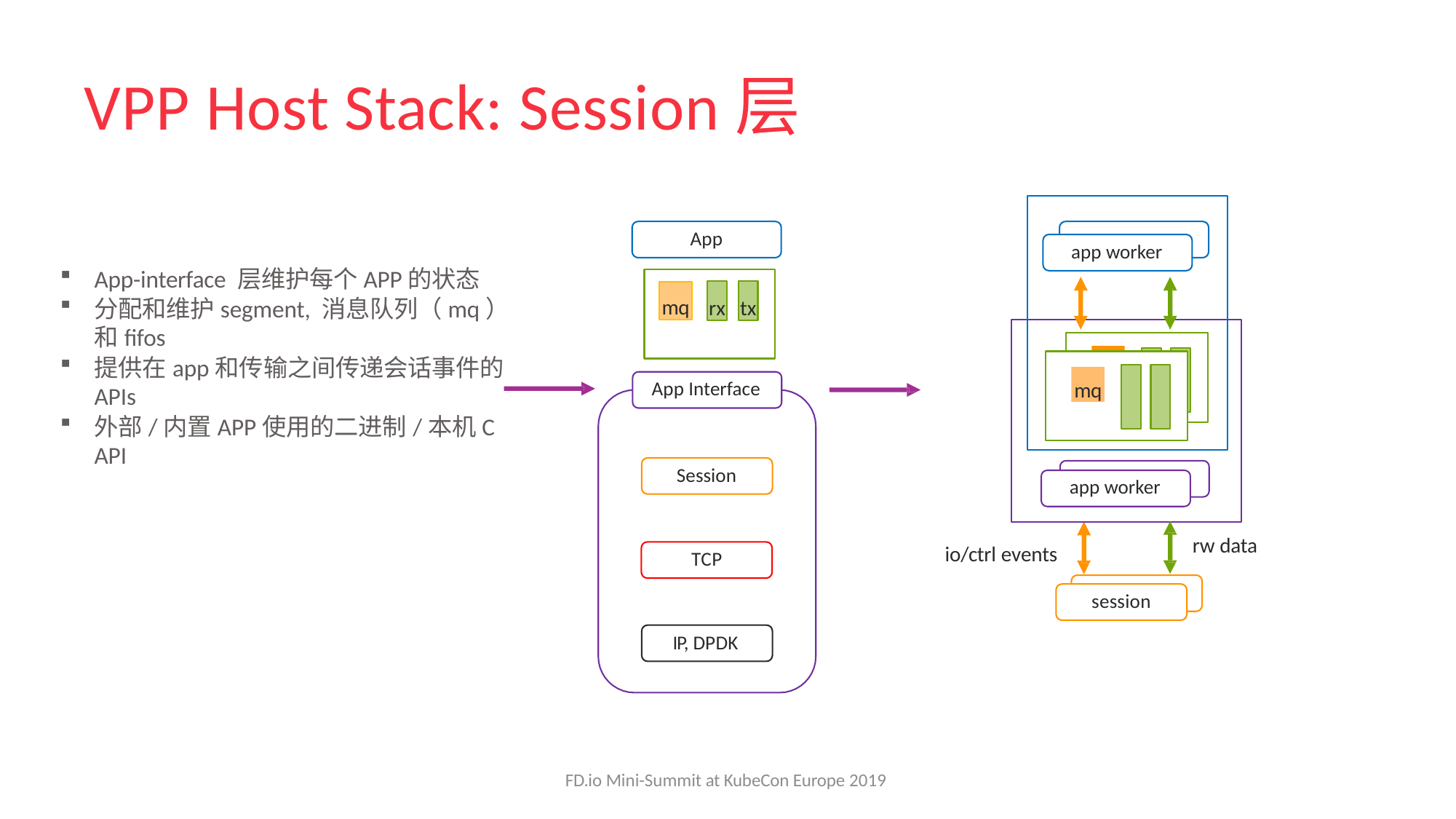

# VPP Host Stack: Session层

App

app worker
App-interface 层维护每个APP的状态
分配和维护segment, 消息队列（mq）和fifos
提供在app和传输之间传递会话事件的APIs
外部/内置APP使用的二进制/本机C API

rx
tx
mq

mq

mq

App Interface

Session

app worker

rw data
io/ctrl events

TCP

session

IP, DPDK
FD.io Mini-Summit at KubeCon Europe 2019